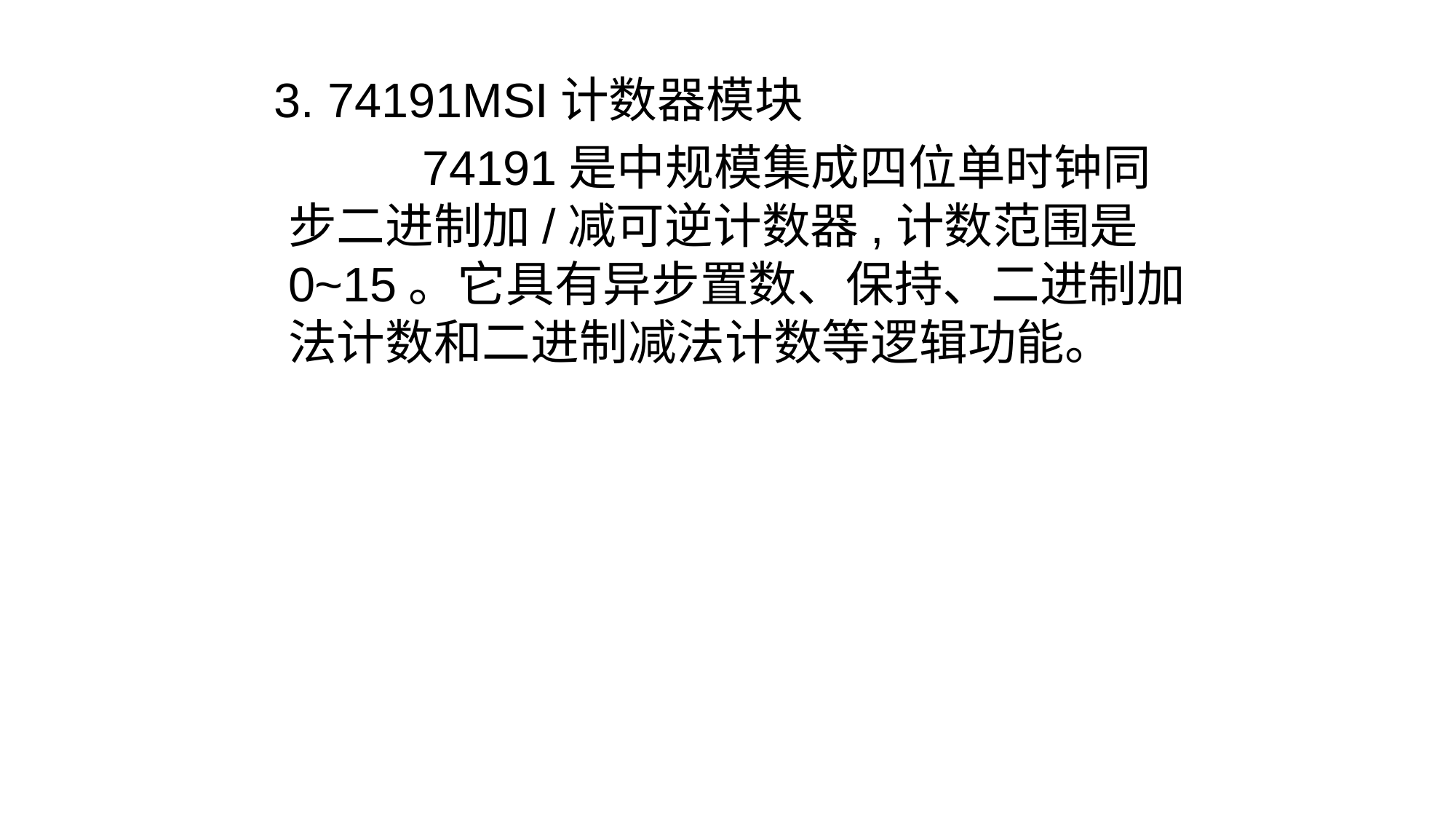

3. 74191MSI计数器模块
             74191是中规模集成四位单时钟同步二进制加/减可逆计数器,计数范围是0~15。它具有异步置数、保持、二进制加法计数和二进制减法计数等逻辑功能。